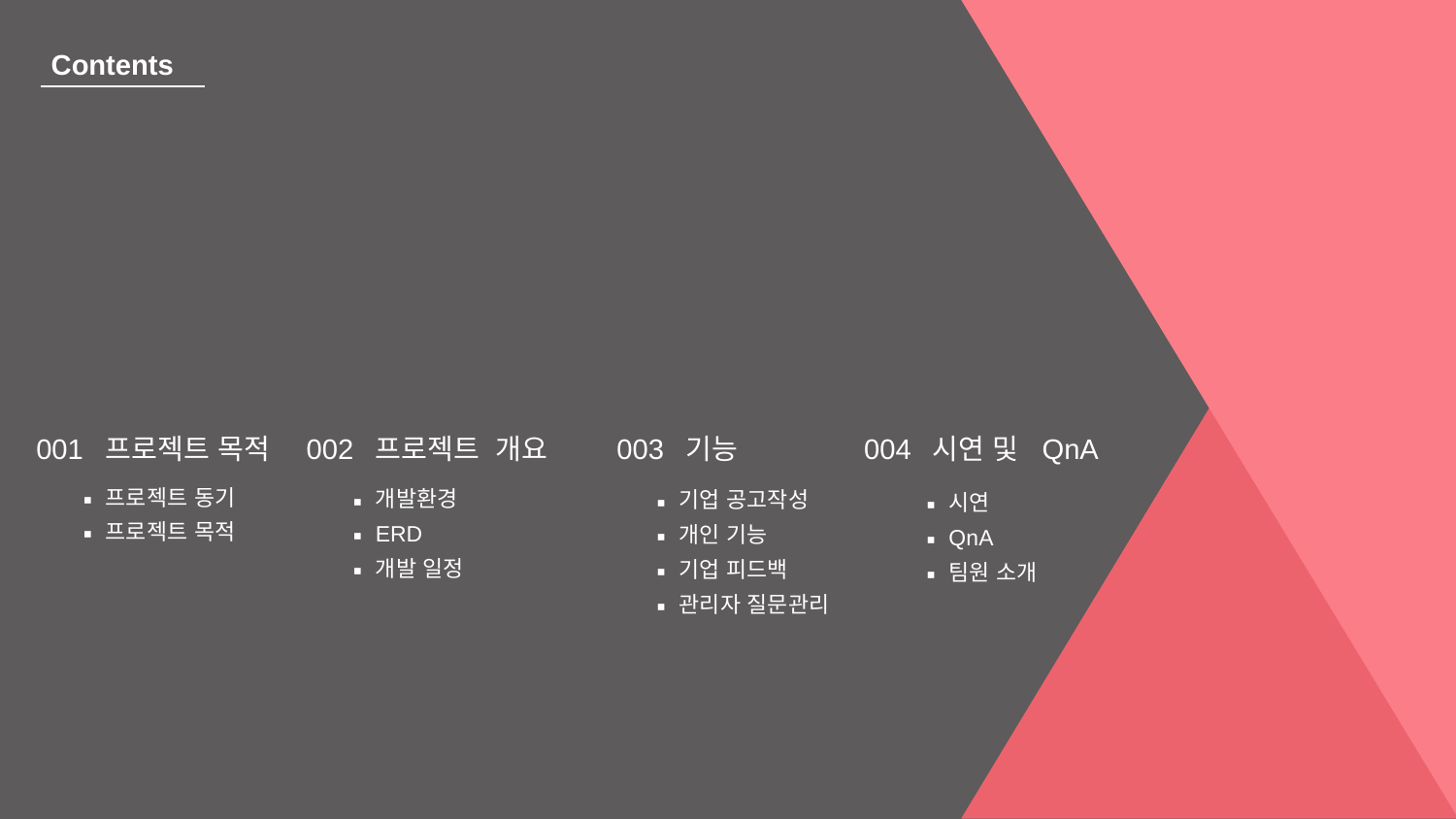

Contents
001
프로젝트 목적
프로젝트  개요
002
기능
003
시연 및  QnA
004
프로젝트 동기
프로젝트 목적

개발환경
ERD
개발 일정
기업 공고작성
개인 기능
기업 피드백
관리자 질문관리
시연
QnA
팀원 소개